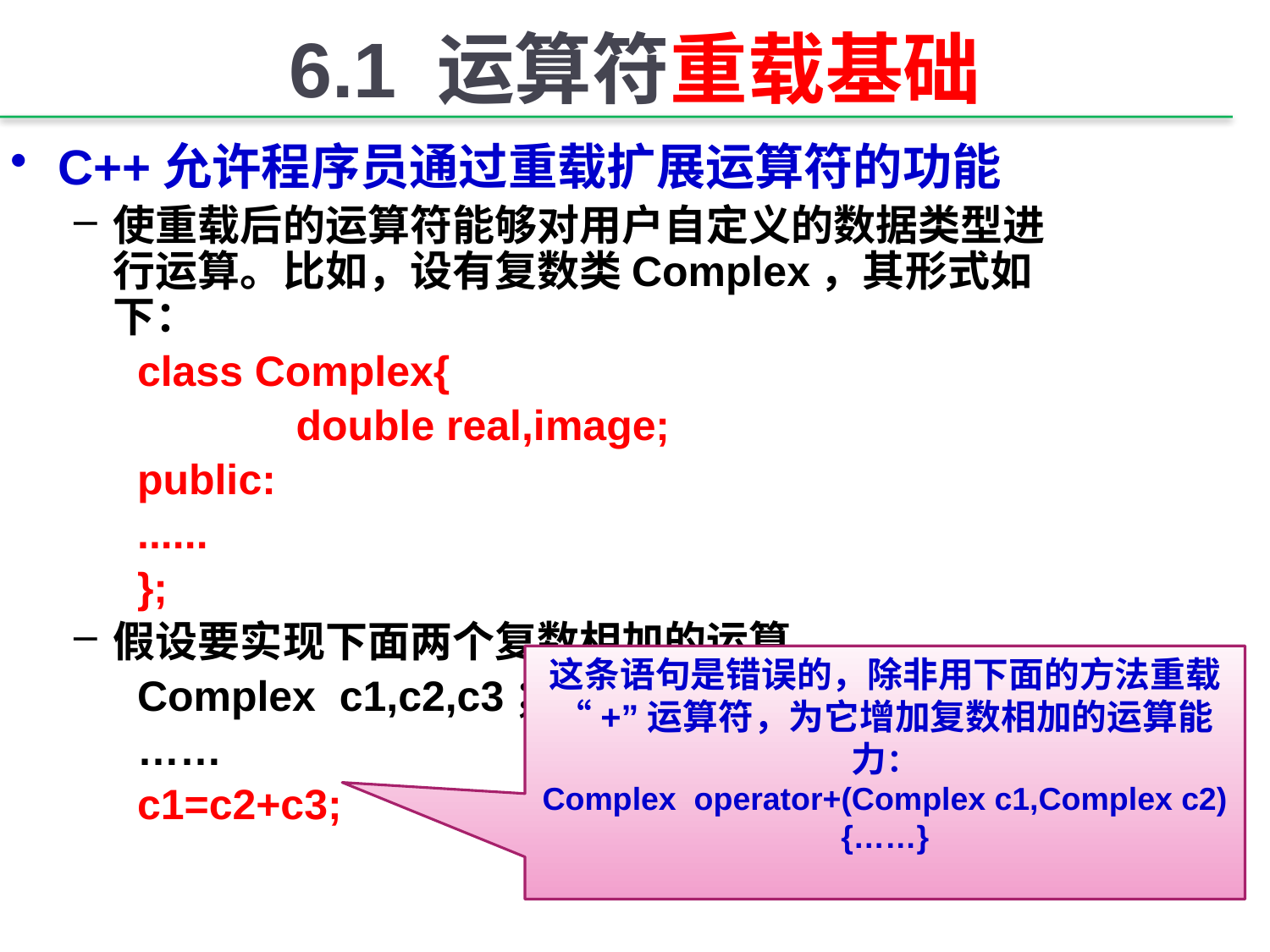

# 6.1 运算符重载基础
C++允许程序员通过重载扩展运算符的功能
使重载后的运算符能够对用户自定义的数据类型进行运算。比如，设有复数类Complex，其形式如下：
class Complex{
		double real,image;
public:
......
};
假设要实现下面两个复数相加的运算。
Complex  c1,c2,c3；
……
c1=c2+c3;
这条语句是错误的，除非用下面的方法重载“+”运算符，为它增加复数相加的运算能力：
Complex  operator+(Complex c1,Complex c2)
{……}